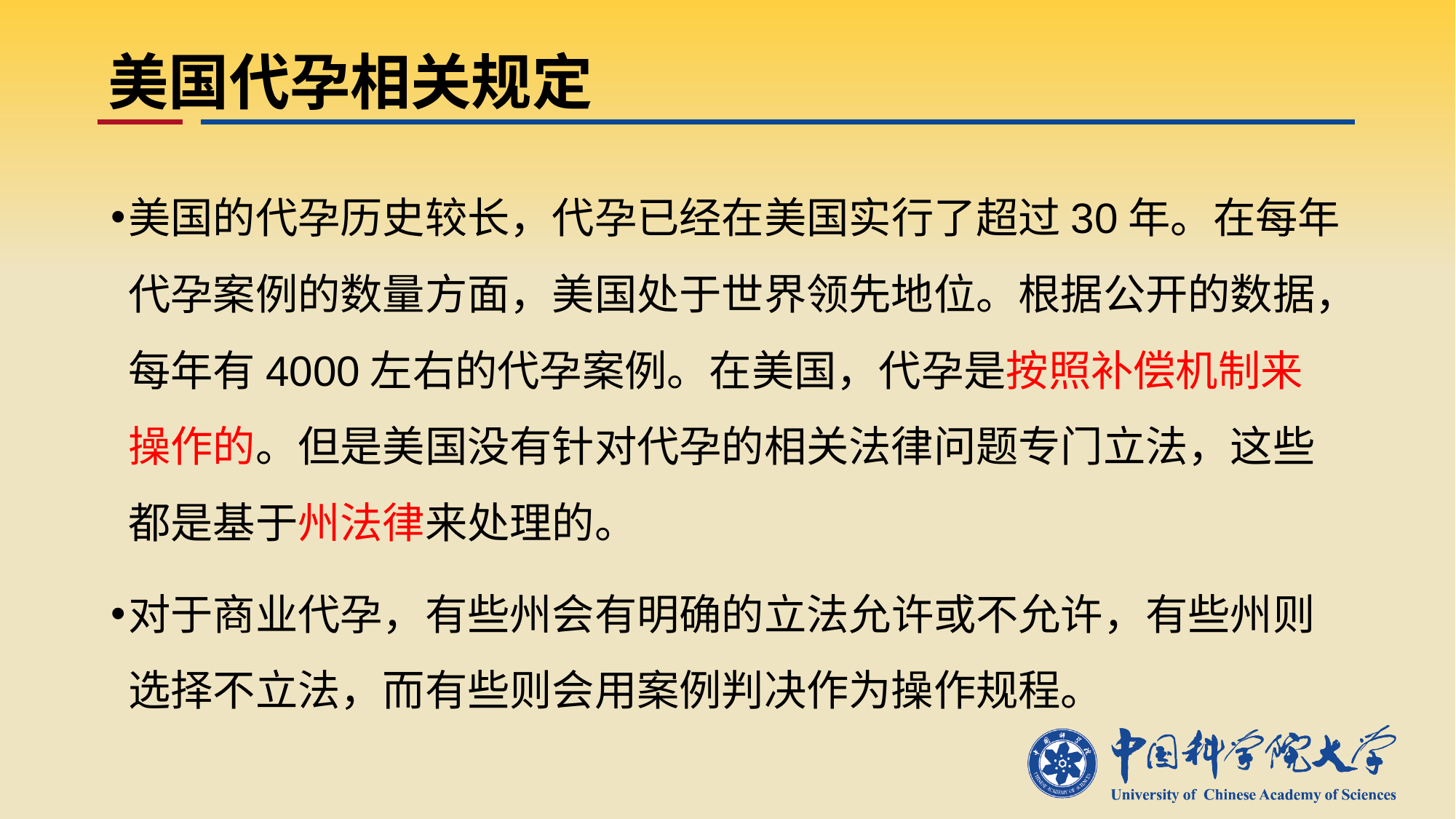

# 美国代孕相关规定
美国的代孕历史较长，代孕已经在美国实行了超过30年。在每年代孕案例的数量方面，美国处于世界领先地位。根据公开的数据，每年有4000左右的代孕案例。在美国，代孕是按照补偿机制来操作的。但是美国没有针对代孕的相关法律问题专门立法，这些都是基于州法律来处理的。
对于商业代孕，有些州会有明确的立法允许或不允许，有些州则选择不立法，而有些则会用案例判决作为操作规程。